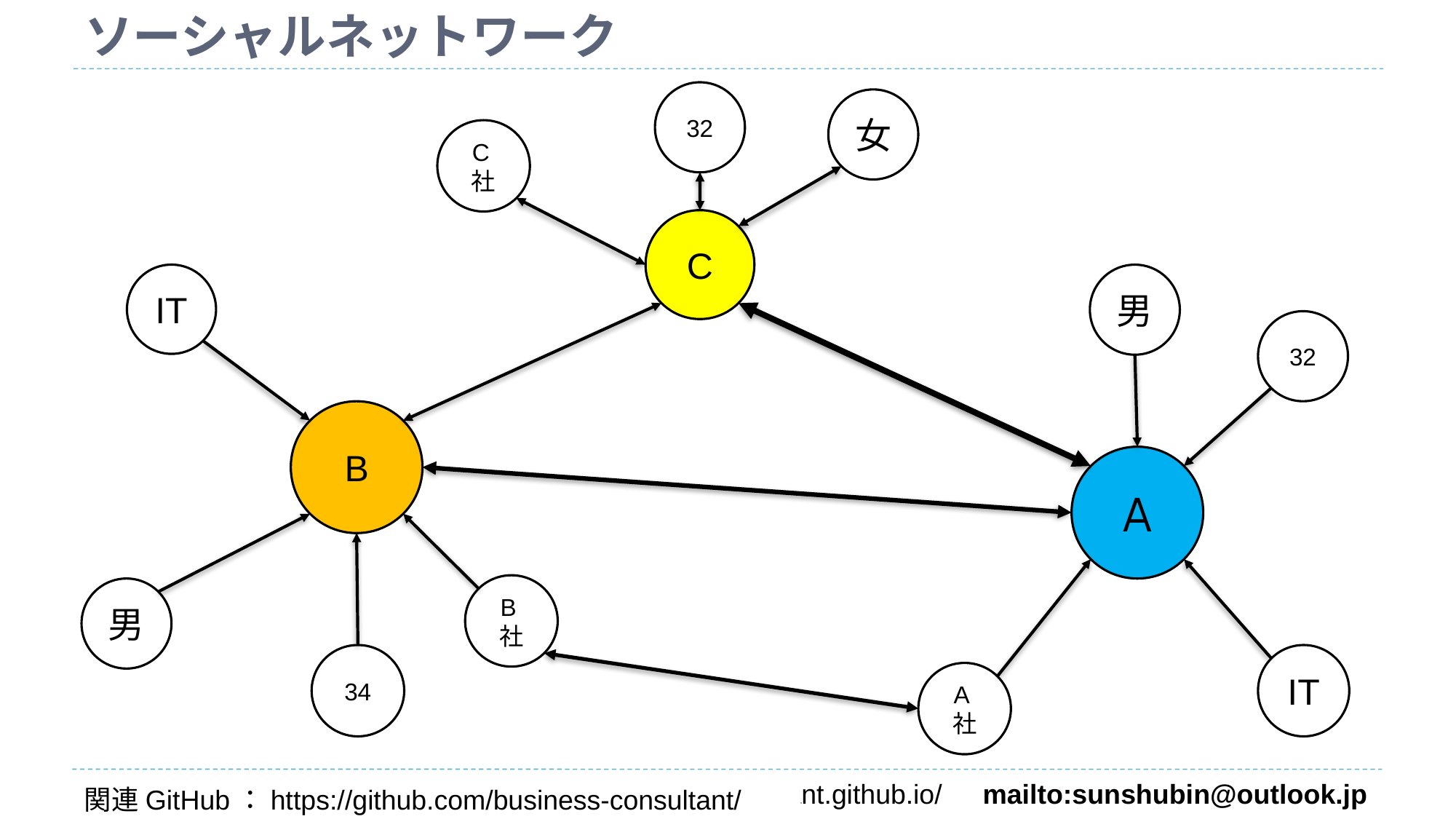

# ソーシャルネットワーク
32
女
C社
C
IT
男
32
B
A
B社
男
34
IT
A社
関連GitHub：https://github.com/business-consultant/